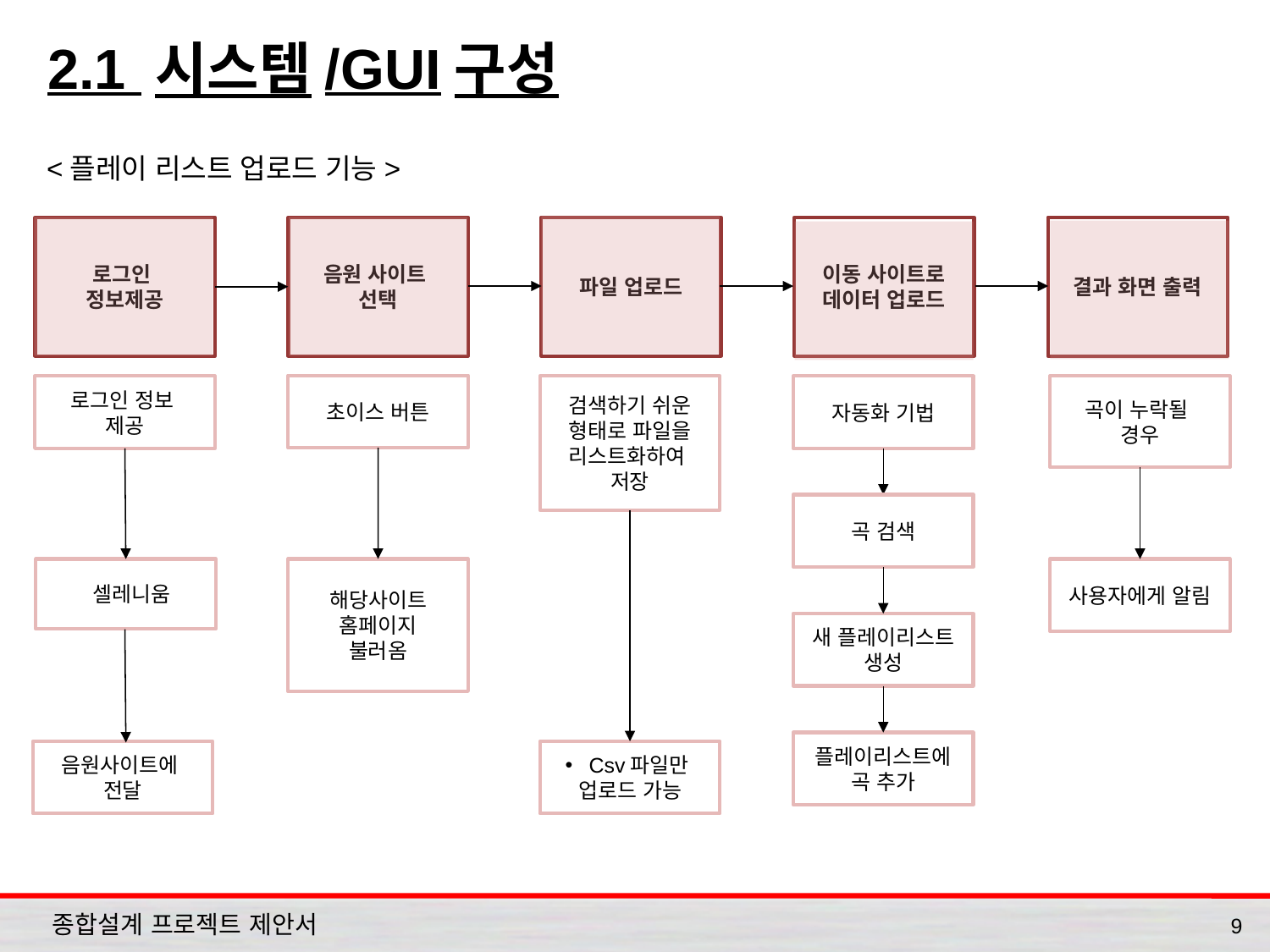

# 2.1 시스템/GUI구성
<플레이 리스트 업로드 기능>

로그인
정보제공
음원 사이트
선택
이동 사이트로
데이터 업로드
결과 화면 출력
파일 업로드

초이스 버튼
로그인 정보
제공
검색하기 쉬운 형태로 파일을 리스트화하여
저장
자동화 기법
곡이 누락될
경우
곡 검색
 셀레니움
해당사이트
홈페이지
불러옴
사용자에게 알림
새 플레이리스트
생성
플레이리스트에곡 추가
음원사이트에
전달
Csv파일만
업로드 가능